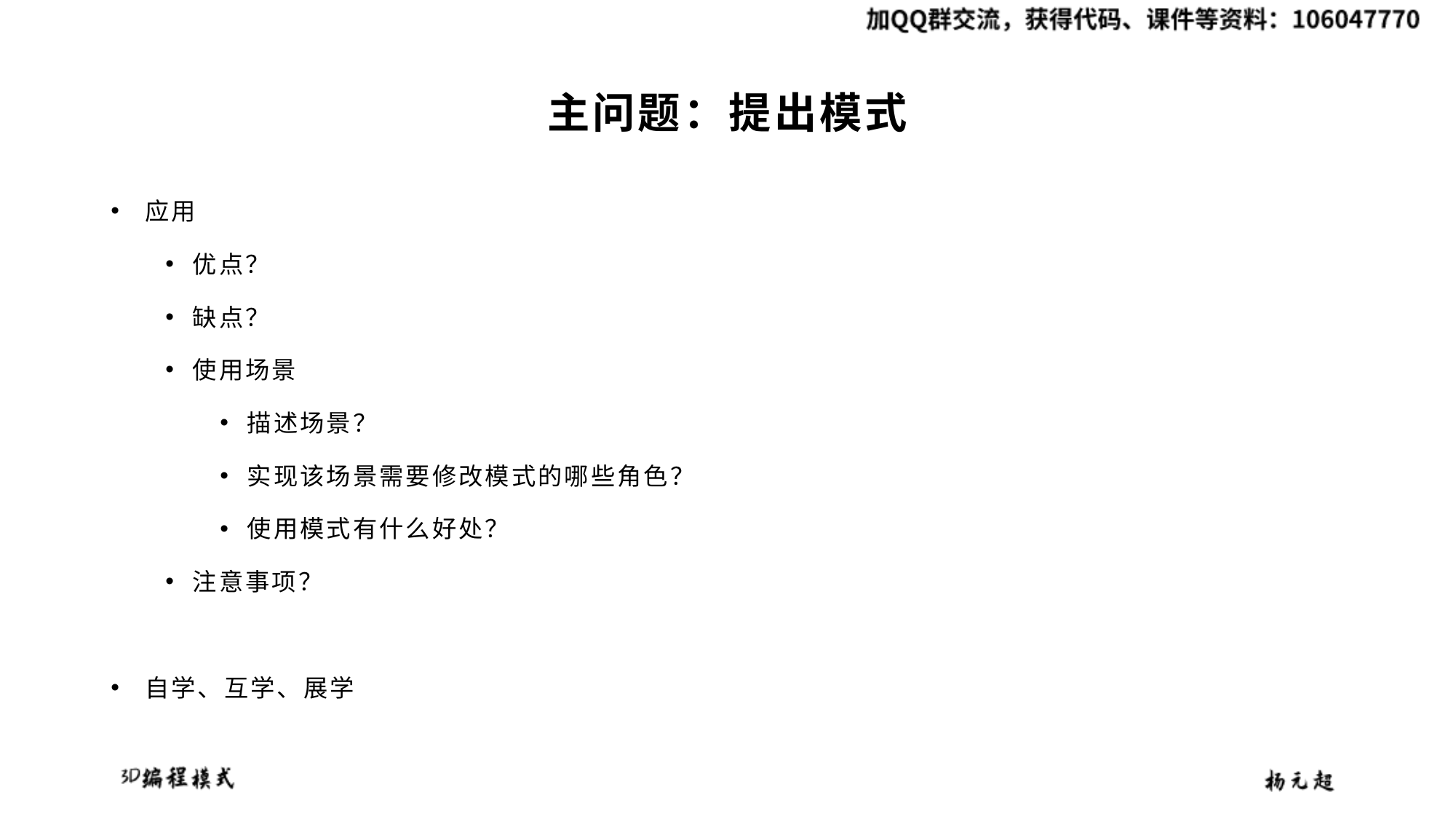

# 主问题：提出模式
应用
优点？
缺点？
使用场景
描述场景？
实现该场景需要修改模式的哪些角色？
使用模式有什么好处？
注意事项？

自学、互学、展学